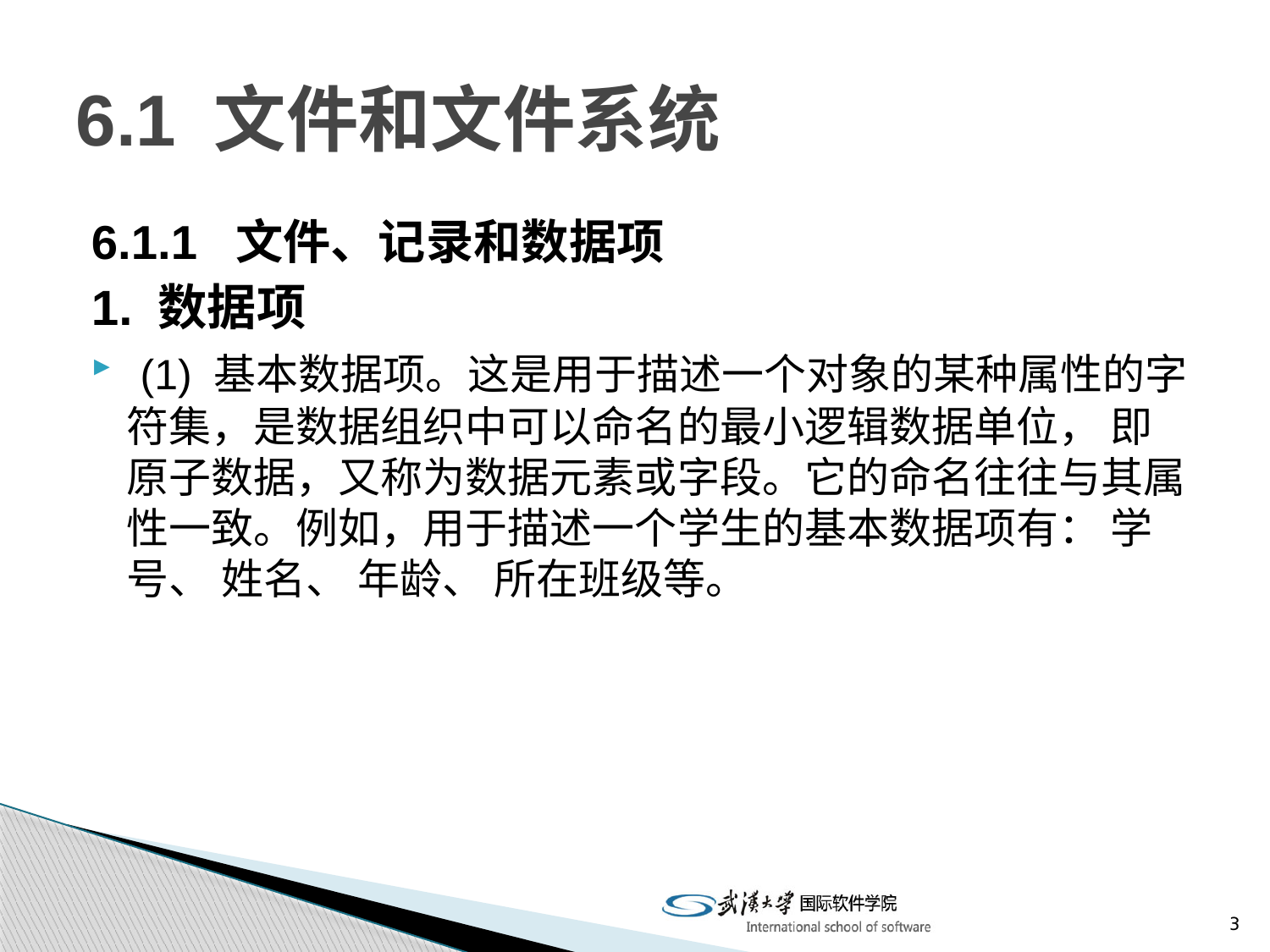

# 6.1 文件和文件系统
6.1.1  文件、记录和数据项
1. 数据项
 (1) 基本数据项。这是用于描述一个对象的某种属性的字符集，是数据组织中可以命名的最小逻辑数据单位， 即原子数据，又称为数据元素或字段。它的命名往往与其属性一致。例如，用于描述一个学生的基本数据项有： 学号、 姓名、 年龄、 所在班级等。
3